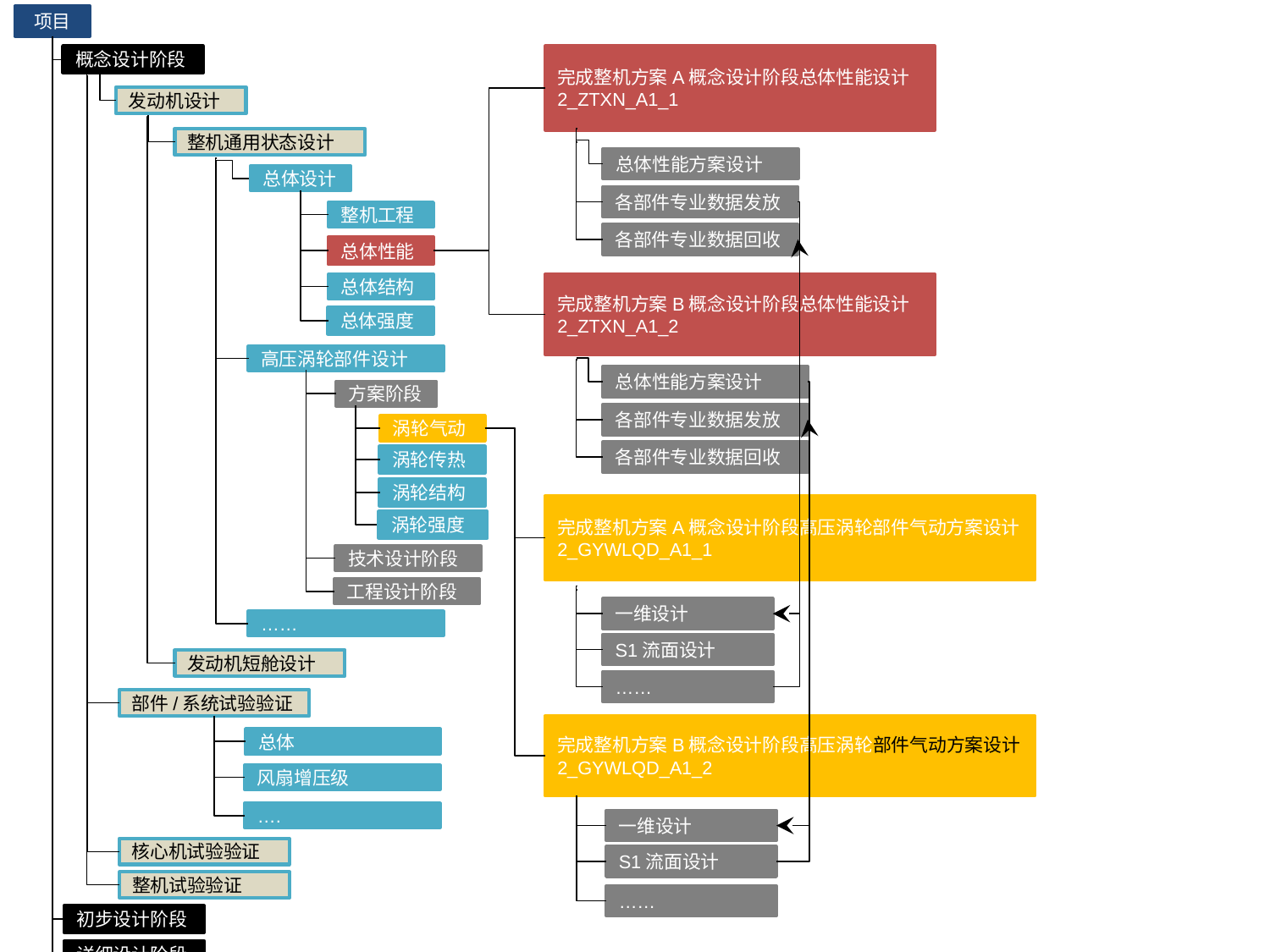

项目
概念设计阶段
完成整机方案A概念设计阶段总体性能设计2_ZTXN_A1_1
发动机设计
整机通用状态设计
总体性能方案设计
总体设计
各部件专业数据发放
整机工程
各部件专业数据回收
总体性能
总体结构
完成整机方案B概念设计阶段总体性能设计2_ZTXN_A1_2
总体强度
高压涡轮部件设计
总体性能方案设计
方案阶段
各部件专业数据发放
涡轮气动
各部件专业数据回收
涡轮传热
涡轮结构
完成整机方案A概念设计阶段高压涡轮部件气动方案设计2_GYWLQD_A1_1
涡轮强度
技术设计阶段
工程设计阶段
一维设计
……
S1流面设计
发动机短舱设计
……
部件/系统试验验证
完成整机方案B概念设计阶段高压涡轮部件气动方案设计2_GYWLQD_A1_2
总体
风扇增压级
….
一维设计
核心机试验验证
S1流面设计
整机试验验证
……
初步设计阶段
详细设计阶段